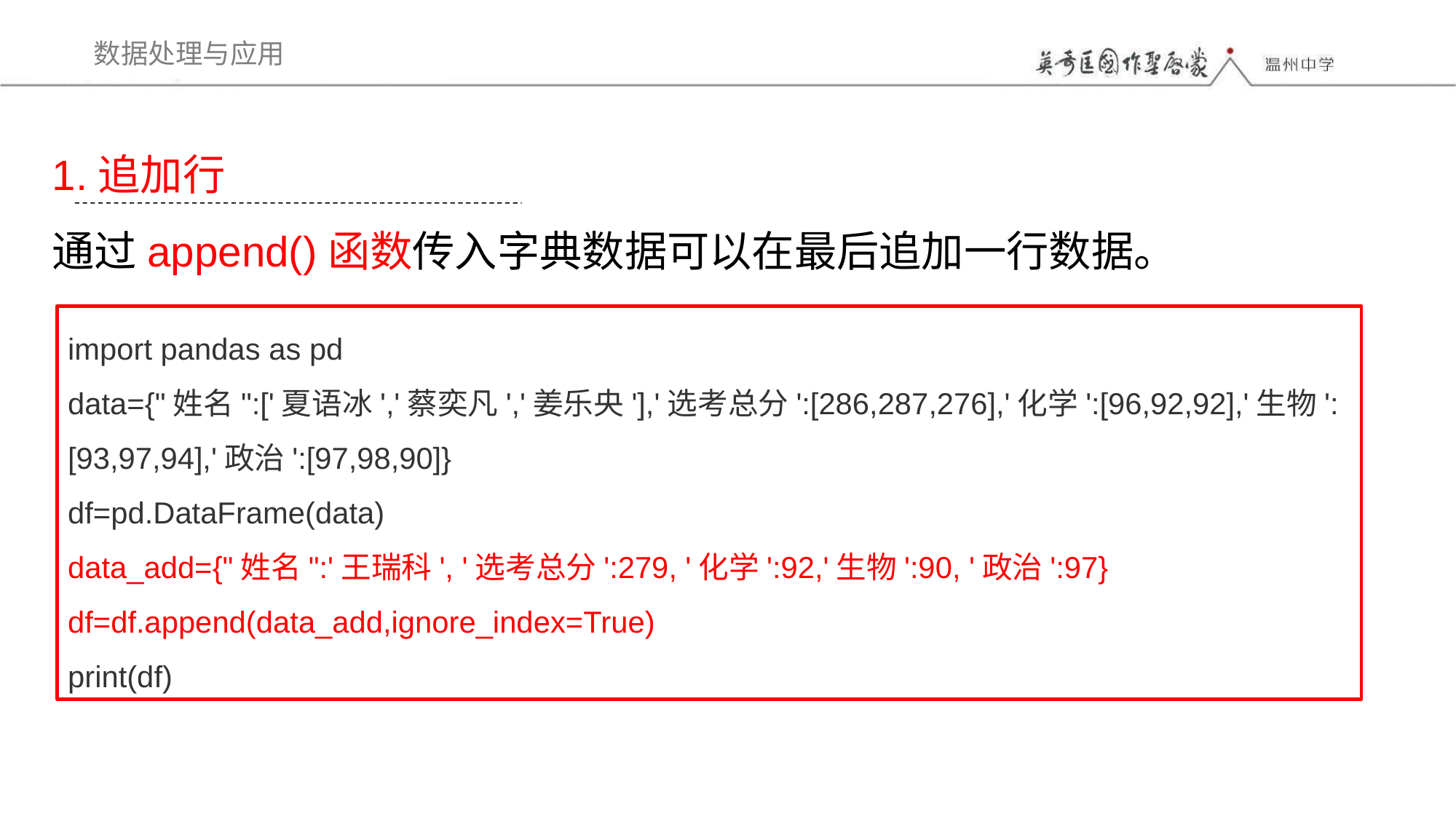

1.追加行
通过append()函数传入字典数据可以在最后追加一行数据。
import pandas as pd
data={"姓名":['夏语冰','蔡奕凡','姜乐央'],'选考总分':[286,287,276],'化学':[96,92,92],'生物':[93,97,94],'政治':[97,98,90]}
df=pd.DataFrame(data)
data_add={"姓名":'王瑞科', '选考总分':279, '化学':92,'生物':90, '政治':97}
df=df.append(data_add,ignore_index=True)
print(df)